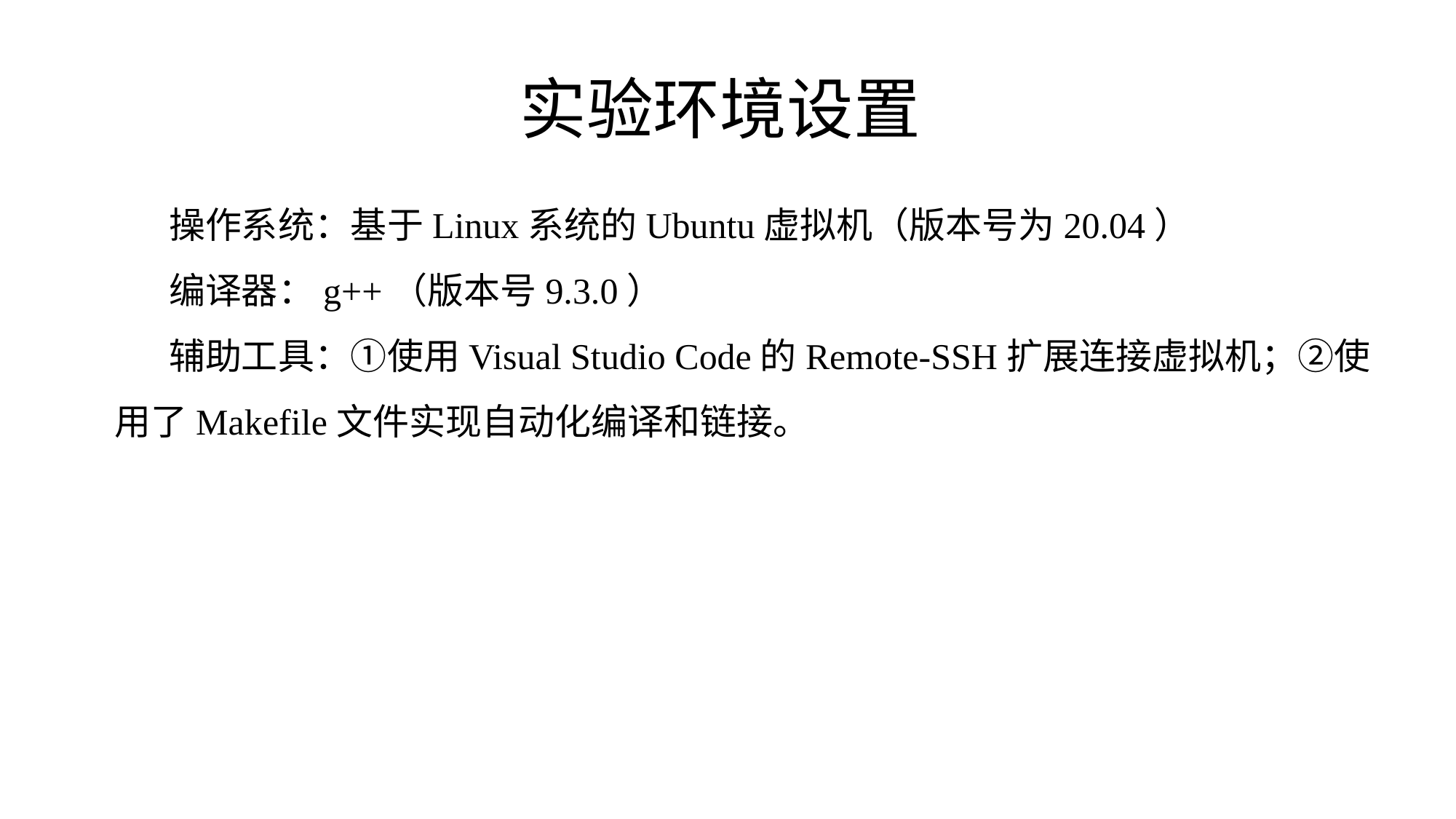

# 实验环境设置
操作系统：基于Linux系统的Ubuntu虚拟机（版本号为20.04）
编译器：g++（版本号9.3.0）
辅助工具：①使用Visual Studio Code的Remote-SSH扩展连接虚拟机；②使用了Makefile文件实现自动化编译和链接。